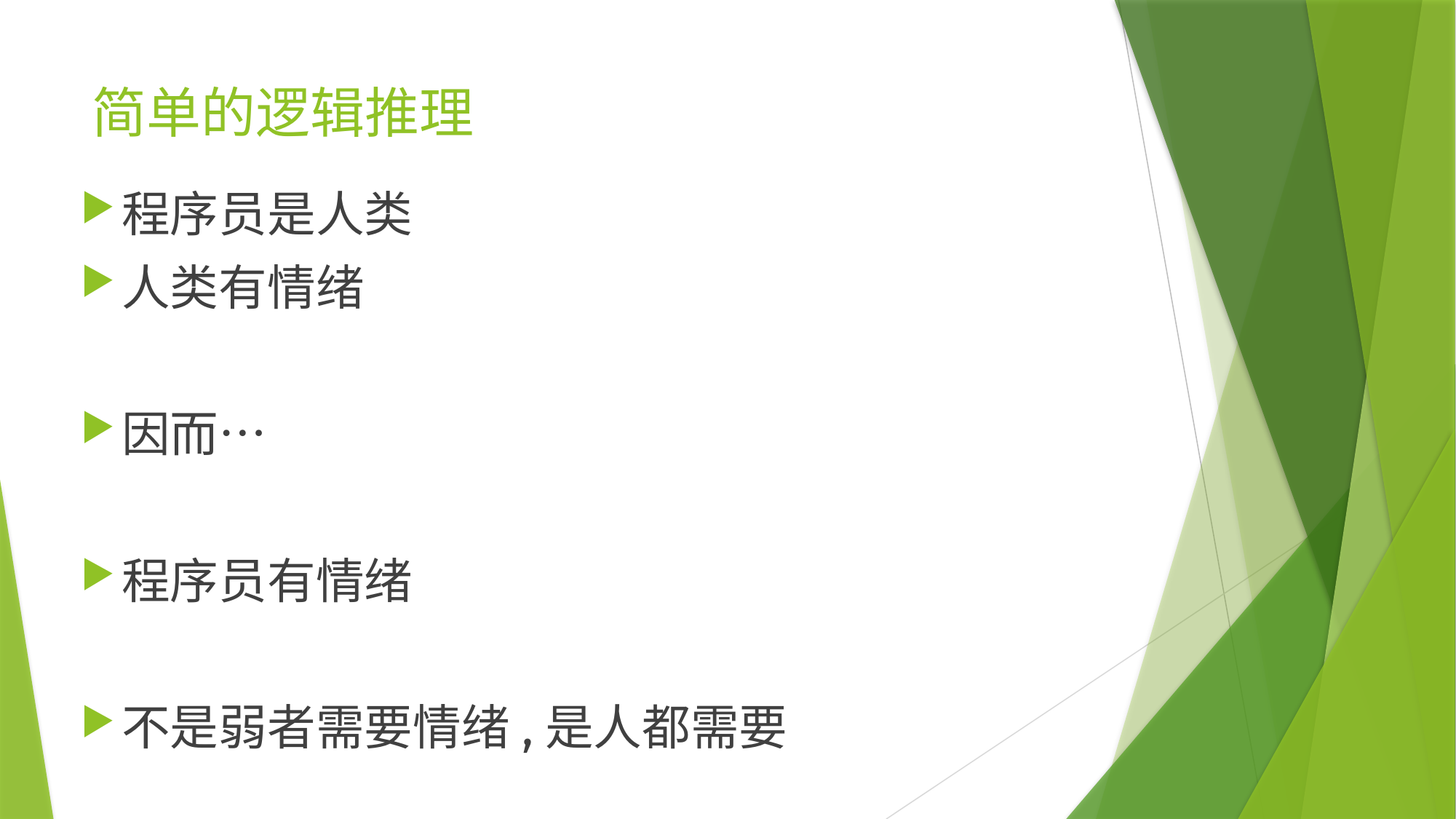

# 简单的逻辑推理
程序员是人类
人类有情绪

因而…

程序员有情绪

不是弱者需要情绪,是人都需要